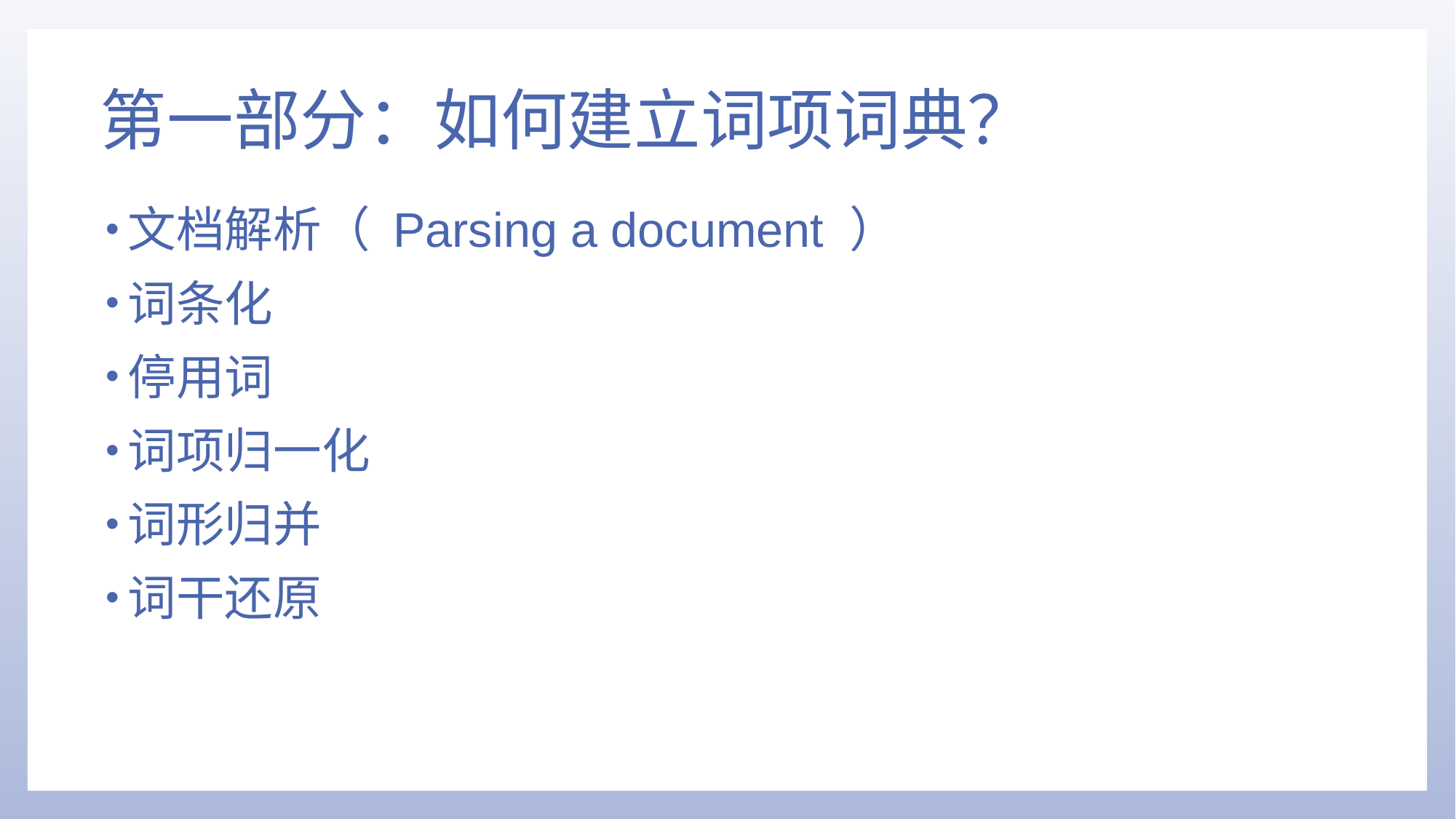

# 第一部分：如何建立词项词典？
文档解析（ Parsing a document ）
词条化
停用词
词项归一化
词形归并
词干还原